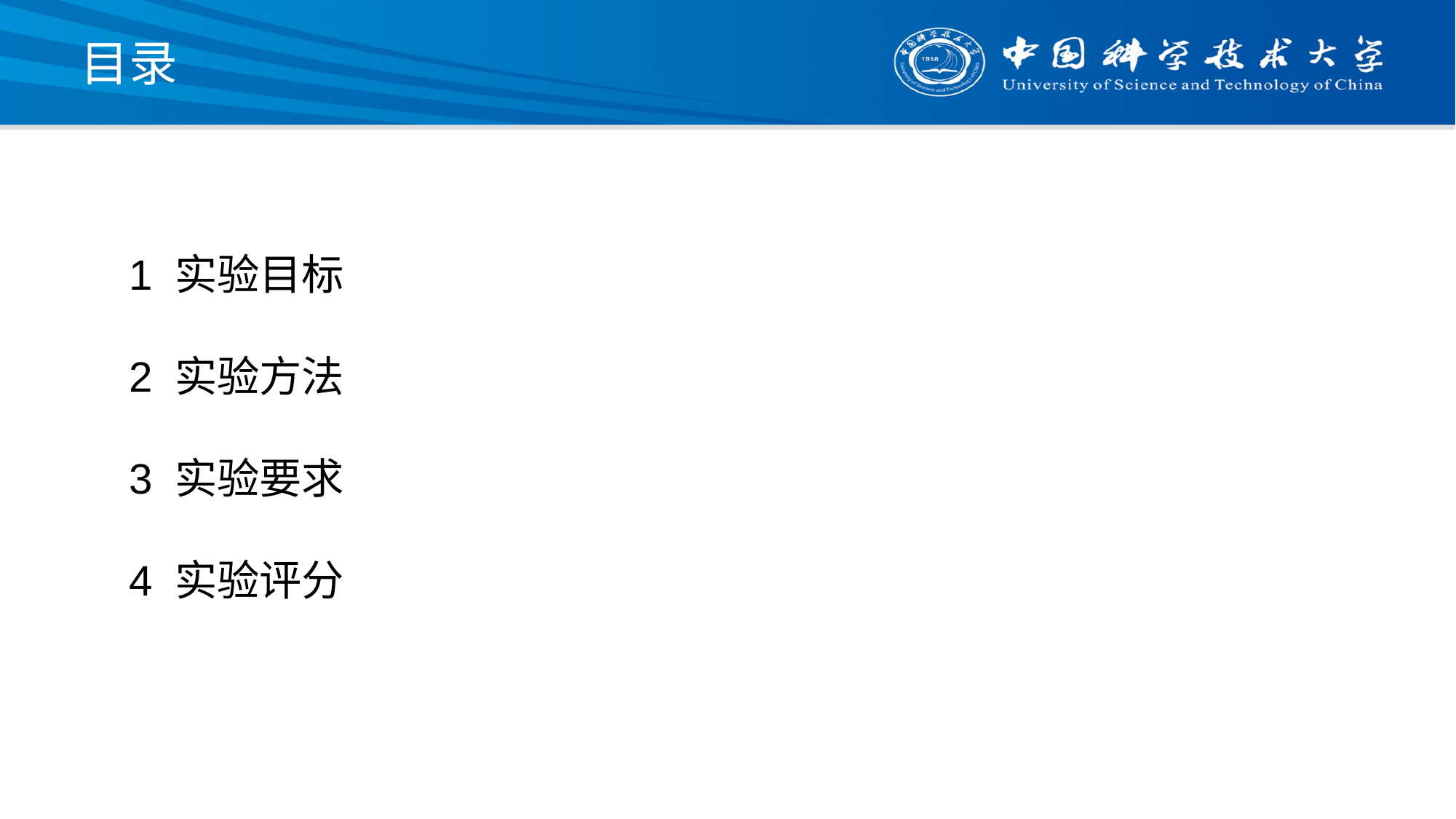

目录

1 实验目标

2 实验方法

3 实验要求

4 实验评分
2